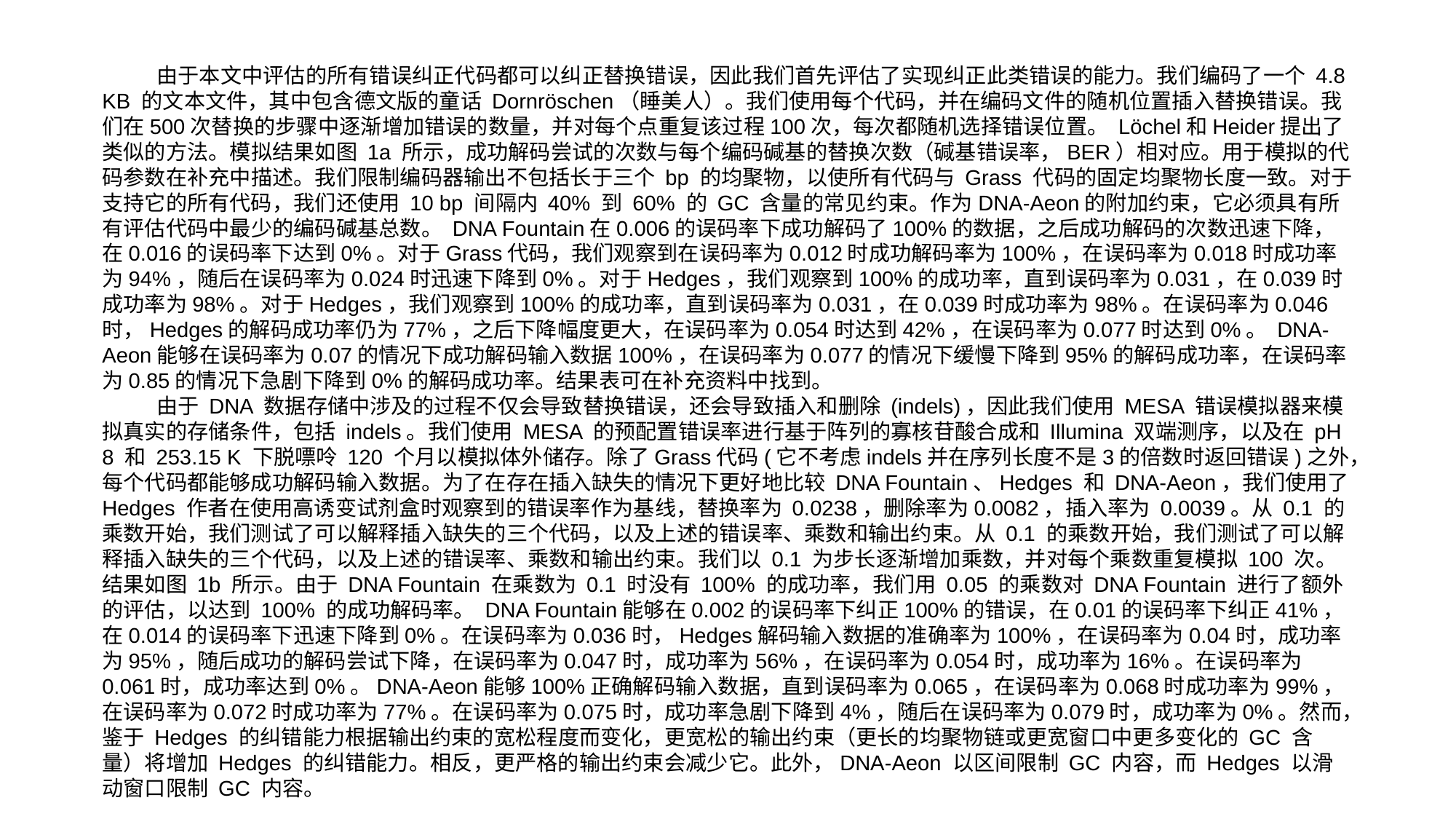

由于本文中评估的所有错误纠正代码都可以纠正替换错误，因此我们首先评估了实现纠正此类错误的能力。我们编码了一个 4.8 KB 的文本文件，其中包含德文版的童话 Dornröschen（睡美人）。我们使用每个代码，并在编码文件的随机位置插入替换错误。我们在500次替换的步骤中逐渐增加错误的数量，并对每个点重复该过程100次，每次都随机选择错误位置。 Löchel和Heider提出了类似的方法。模拟结果如图 1a 所示，成功解码尝试的次数与每个编码碱基的替换次数（碱基错误率，BER）相对应。用于模拟的代码参数在补充中描述。我们限制编码器输出不包括长于三个 bp 的均聚物，以使所有代码与 Grass 代码的固定均聚物长度一致。对于支持它的所有代码，我们还使用 10 bp 间隔内 40% 到 60% 的 GC 含量的常见约束。作为DNA-Aeon的附加约束，它必须具有所有评估代码中最少的编码碱基总数。 DNA Fountain在0.006的误码率下成功解码了100%的数据，之后成功解码的次数迅速下降，在0.016的误码率下达到0%。对于Grass代码，我们观察到在误码率为0.012时成功解码率为100%，在误码率为0.018时成功率为94%，随后在误码率为0.024时迅速下降到0%。对于Hedges，我们观察到100%的成功率，直到误码率为0.031，在0.039时成功率为98%。对于Hedges，我们观察到100%的成功率，直到误码率为0.031，在0.039时成功率为98%。在误码率为0.046时，Hedges的解码成功率仍为77%，之后下降幅度更大，在误码率为0.054时达到42%，在误码率为0.077时达到0%。 DNA-Aeon能够在误码率为0.07的情况下成功解码输入数据100%，在误码率为0.077的情况下缓慢下降到95%的解码成功率，在误码率为0.85的情况下急剧下降到0%的解码成功率。结果表可在补充资料中找到。
由于 DNA 数据存储中涉及的过程不仅会导致替换错误，还会导致插入和删除 (indels)，因此我们使用 MESA 错误模拟器来模拟真实的存储条件，包括 indels。我们使用 MESA 的预配置错误率进行基于阵列的寡核苷酸合成和 Illumina 双端测序，以及在 pH 8 和 253.15 K 下脱嘌呤 120 个月以模拟体外储存。除了Grass代码(它不考虑indels并在序列长度不是3的倍数时返回错误)之外，每个代码都能够成功解码输入数据。为了在存在插入缺失的情况下更好地比较 DNA Fountain、Hedges 和 DNA-Aeon，我们使用了 Hedges 作者在使用高诱变试剂盒时观察到的错误率作为基线，替换率为 0.0238，删除率为0.0082，插入率为 0.0039。从 0.1 的乘数开始，我们测试了可以解释插入缺失的三个代码，以及上述的错误率、乘数和输出约束。从 0.1 的乘数开始，我们测试了可以解释插入缺失的三个代码，以及上述的错误率、乘数和输出约束。我们以 0.1 为步长逐渐增加乘数，并对每个乘数重复模拟 100 次。结果如图 1b 所示。由于 DNA Fountain 在乘数为 0.1 时没有 100% 的成功率，我们用 0.05 的乘数对 DNA Fountain 进行了额外的评估，以达到 100% 的成功解码率。 DNA Fountain能够在0.002的误码率下纠正100%的错误，在0.01的误码率下纠正41%，在0.014的误码率下迅速下降到0%。在误码率为0.036时，Hedges解码输入数据的准确率为100%，在误码率为0.04时，成功率为95%，随后成功的解码尝试下降，在误码率为0.047时，成功率为56%，在误码率为0.054时，成功率为16%。在误码率为0.061时，成功率达到0%。DNA-Aeon能够100%正确解码输入数据，直到误码率为0.065，在误码率为0.068时成功率为99%，在误码率为0.072时成功率为77%。在误码率为0.075时，成功率急剧下降到4%，随后在误码率为0.079时，成功率为0%。然而，鉴于 Hedges 的纠错能力根据输出约束的宽松程度而变化，更宽松的输出约束（更长的均聚物链或更宽窗口中更多变化的 GC 含量）将增加 Hedges 的纠错能力。相反，更严格的输出约束会减少它。此外，DNA-Aeon 以区间限制 GC 内容，而 Hedges 以滑动窗口限制 GC 内容。